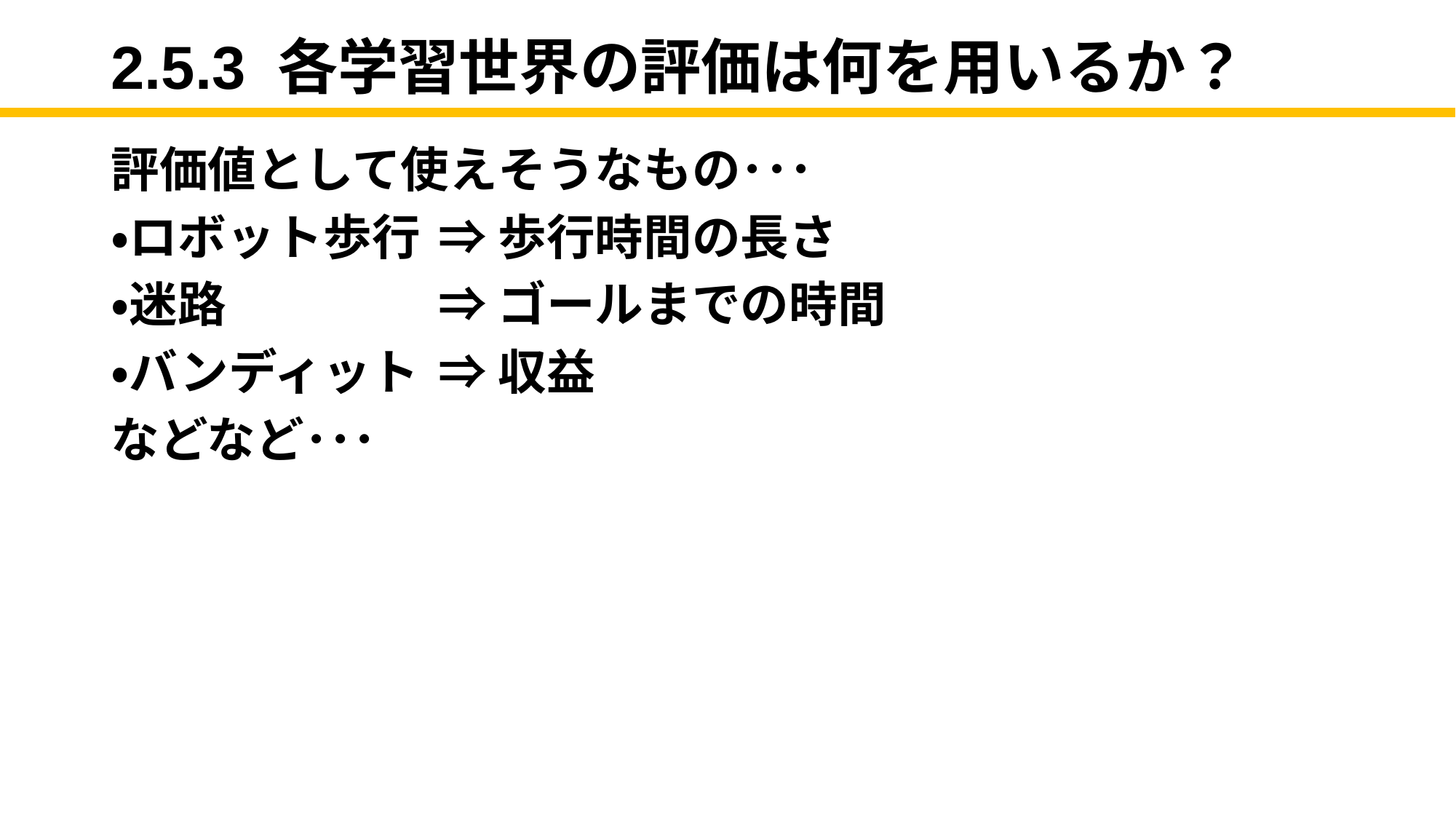

# 2.5.3 各学習世界の評価は何を用いるか？
評価値として使えそうなもの･･･
・ロボット歩行	⇒ 歩行時間の長さ
・迷路		⇒ ゴールまでの時間
・バンディット	⇒ 収益
などなど･･･